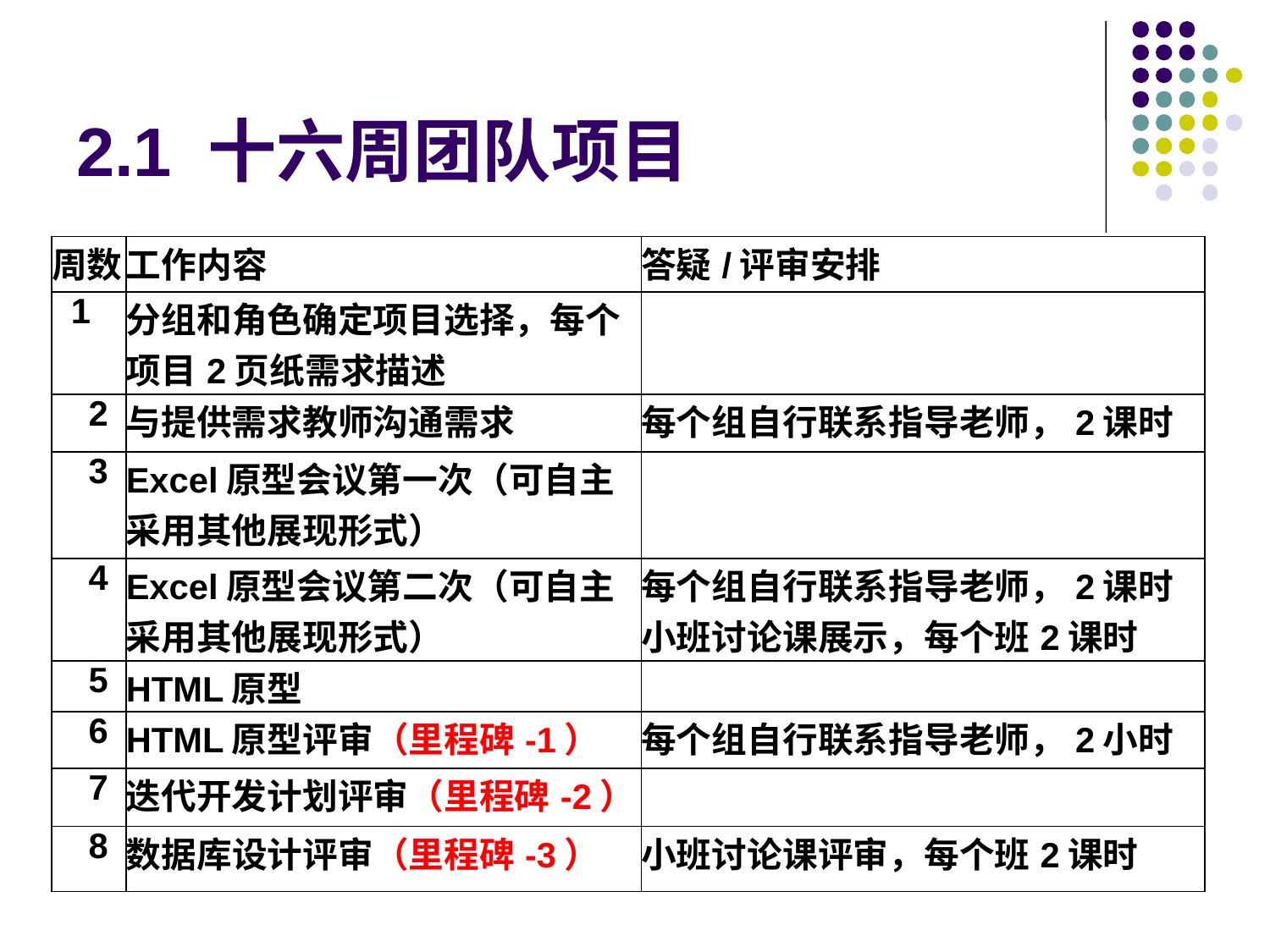

2.1 十六周团队项目
| 周数 | 工作内容 | 答疑/评审安排 |
| --- | --- | --- |
| 1 | 分组和角色确定项目选择，每个项目2页纸需求描述 |  |
| 2 | 与提供需求教师沟通需求 | 每个组自行联系指导老师，2课时 |
| 3 | Excel原型会议第一次（可自主采用其他展现形式） |  |
| 4 | Excel原型会议第二次（可自主采用其他展现形式） | 每个组自行联系指导老师，2课时 小班讨论课展示，每个班2课时 |
| 5 | HTML原型 |  |
| 6 | HTML原型评审（里程碑-1） | 每个组自行联系指导老师，2小时 |
| 7 | 迭代开发计划评审（里程碑-2） |  |
| 8 | 数据库设计评审（里程碑-3） | 小班讨论课评审，每个班2课时 |